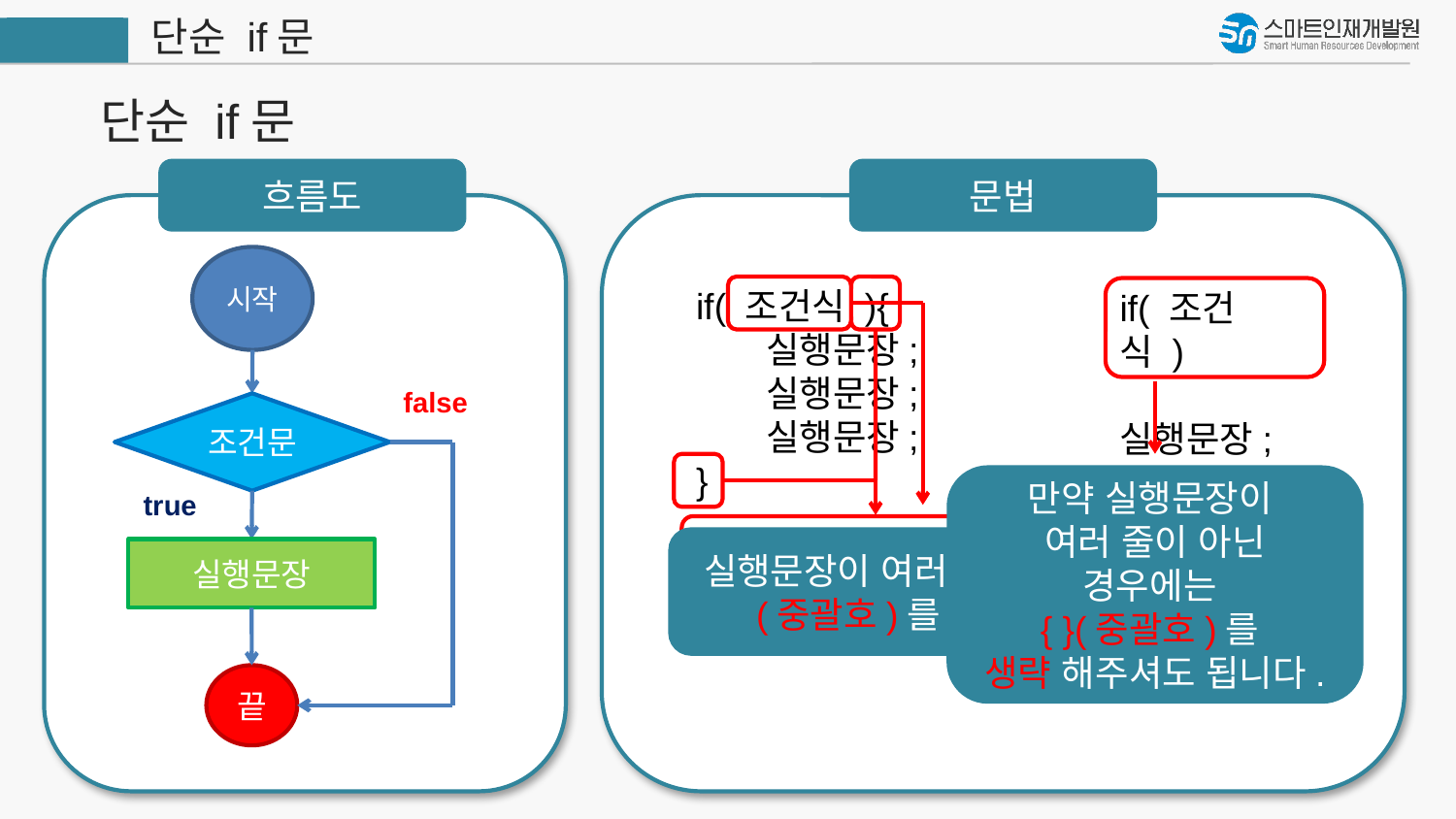

단순 if문

Java
단순 if문
흐름도
문법

시작
if( 조건식 ){
      실행문장;
      실행문장;
      실행문장;
}

if( 조건식 )
     실행문장;

false
조건문

만약 실행문장이
여러 줄이 아닌 경우에는
{ }(중괄호)를
생략 해주셔도 됩니다.
true

실행문장이 여러 줄일 경우 반드시 { }
(중괄호)를 써주셔야 합니다.
조건식의 값이 true 혹은 false이여야합니다.
실행문장
끝